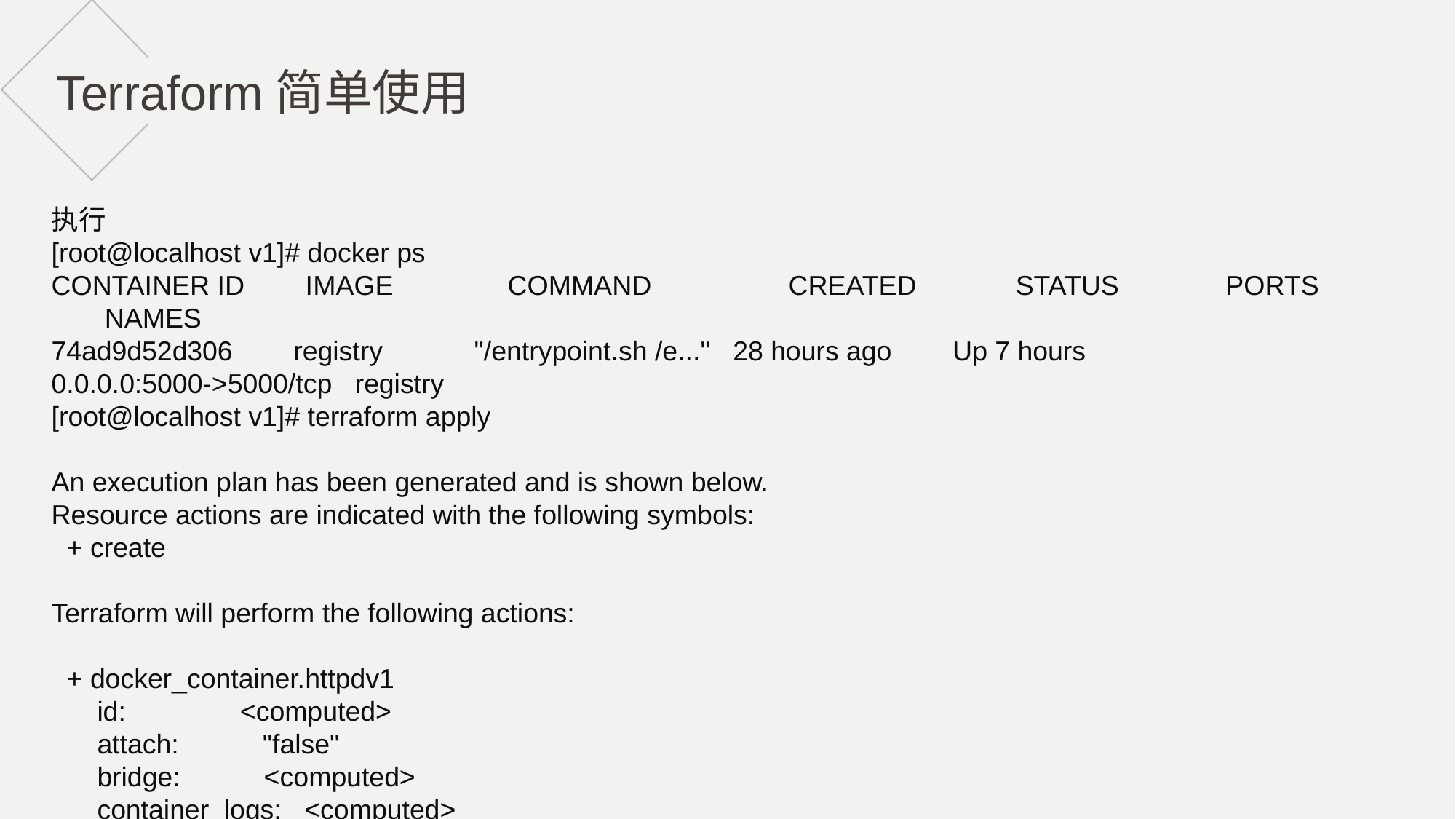

Terraform简单使用
执行
[root@localhost v1]# docker ps
CONTAINER ID        IMAGE               COMMAND                  CREATED             STATUS              PORTS                    NAMES
74ad9d52d306        registry            "/entrypoint.sh /e..."   28 hours ago        Up 7 hours          0.0.0.0:5000->5000/tcp   registry
[root@localhost v1]# terraform apply

An execution plan has been generated and is shown below.
Resource actions are indicated with the following symbols:
  + create

Terraform will perform the following actions:

  + docker_container.httpdv1
      id:               <computed>
      attach:           "false"
      bridge:           <computed>
      container_logs:   <computed>